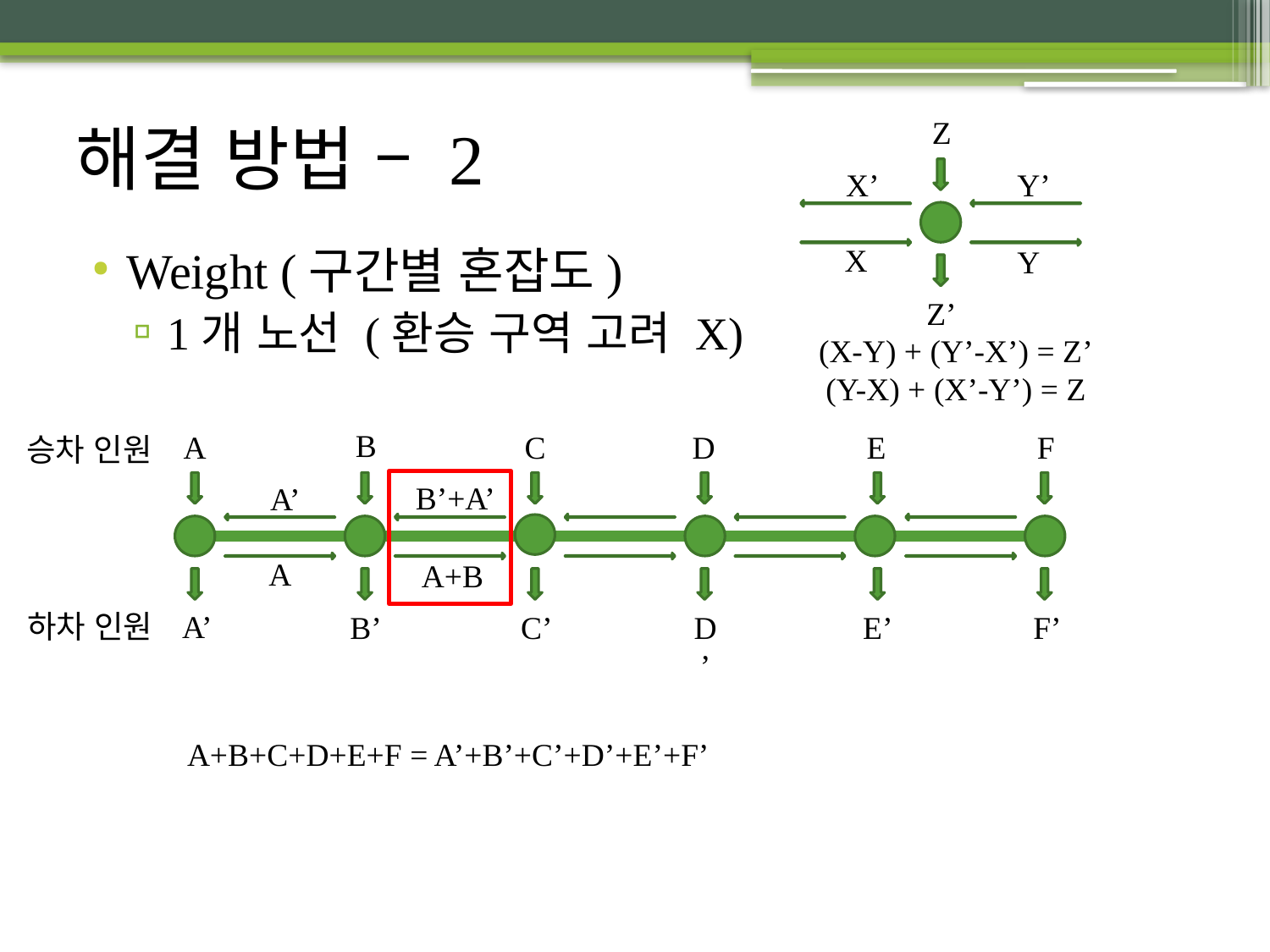

# 해결 방법 – 2
Z
Y’
X’

Weight (구간별 혼잡도)
1개 노선 (환승 구역 고려 X)
X
Y

Z’
(X-Y) + (Y’-X’) = Z’
(Y-X) + (X’-Y’) = Z
B
A
C
D
E
F
승차 인원

B’+A’

A’

A
A+B

하차 인원
A’
B’
C’
D’
E’
F’
A+B+C+D+E+F = A’+B’+C’+D’+E’+F’